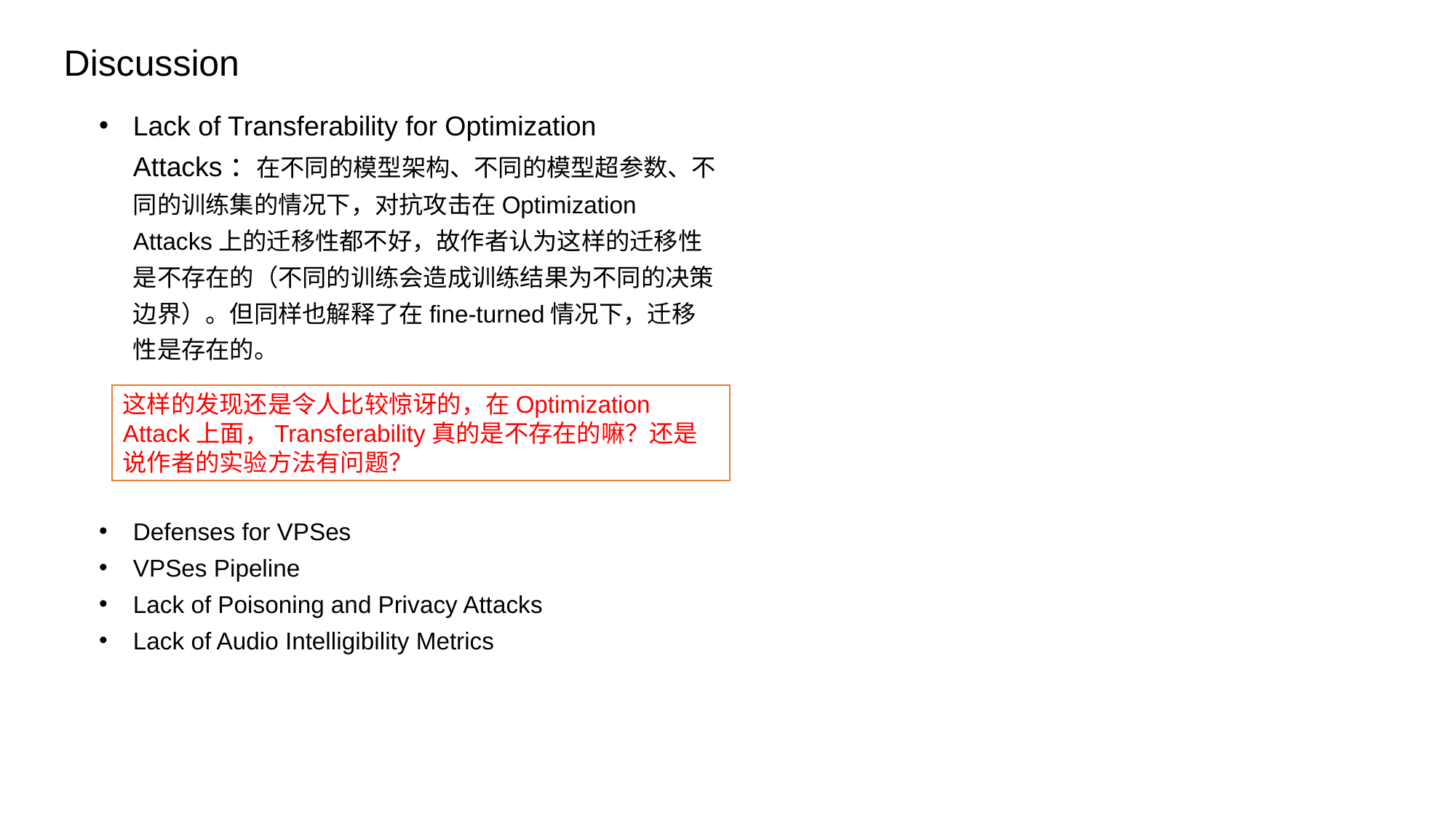

Discussion
Lack of Transferability for Optimization Attacks：在不同的模型架构、不同的模型超参数、不同的训练集的情况下，对抗攻击在Optimization Attacks上的迁移性都不好，故作者认为这样的迁移性是不存在的（不同的训练会造成训练结果为不同的决策边界）。但同样也解释了在fine-turned情况下，迁移性是存在的。

Defenses for VPSes
VPSes Pipeline
Lack of Poisoning and Privacy Attacks
Lack of Audio Intelligibility Metrics
这样的发现还是令人比较惊讶的，在Optimization Attack上面，Transferability真的是不存在的嘛？还是说作者的实验方法有问题？